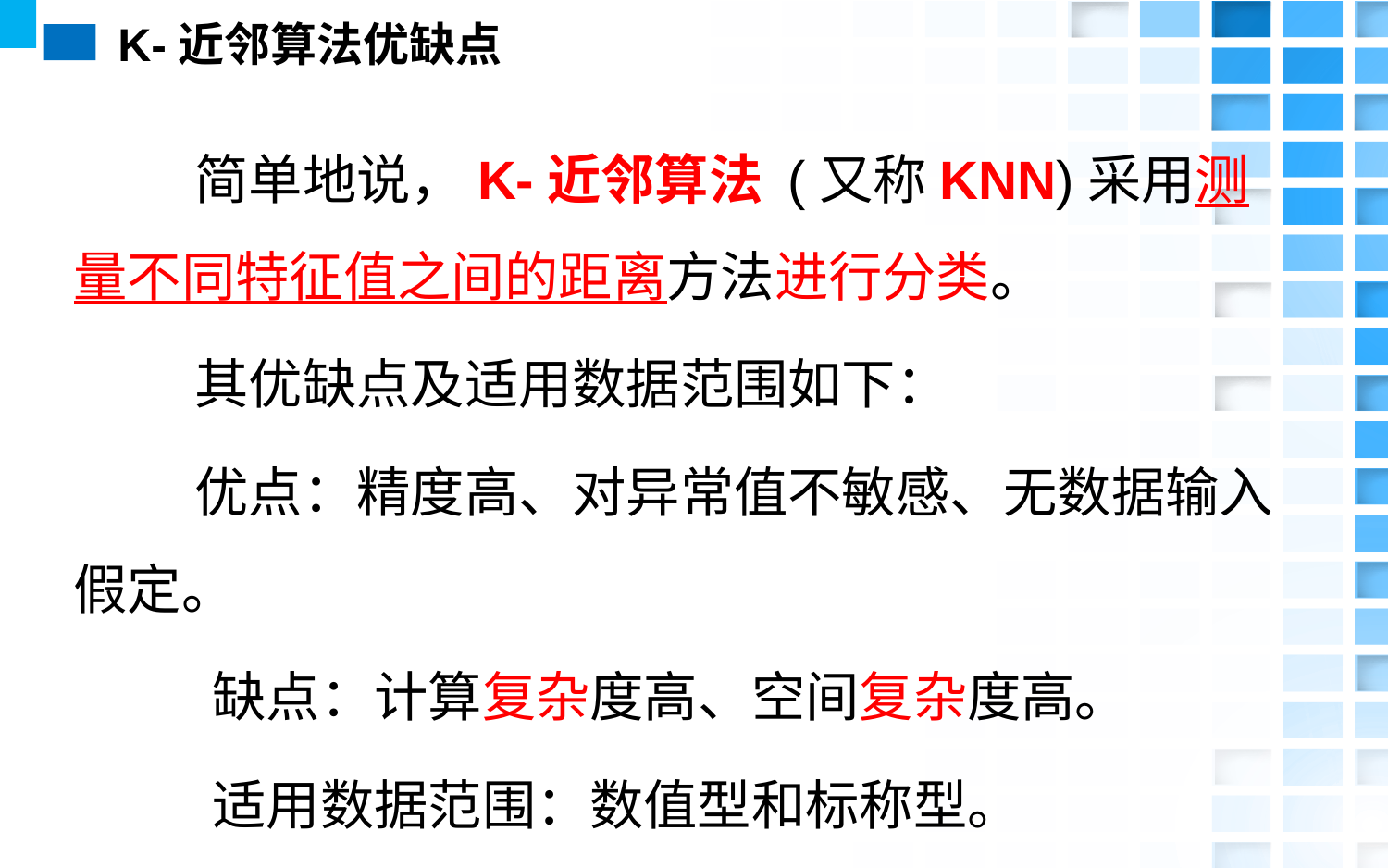

# K-近邻算法优缺点
         简单地说，K-近邻算法 (又称KNN)采用测量不同特征值之间的距离方法进行分类。
         其优缺点及适用数据范围如下：
         优点：精度高、对异常值不敏感、无数据输入假定。
	缺点：计算复杂度高、空间复杂度高。
	适用数据范围：数值型和标称型。